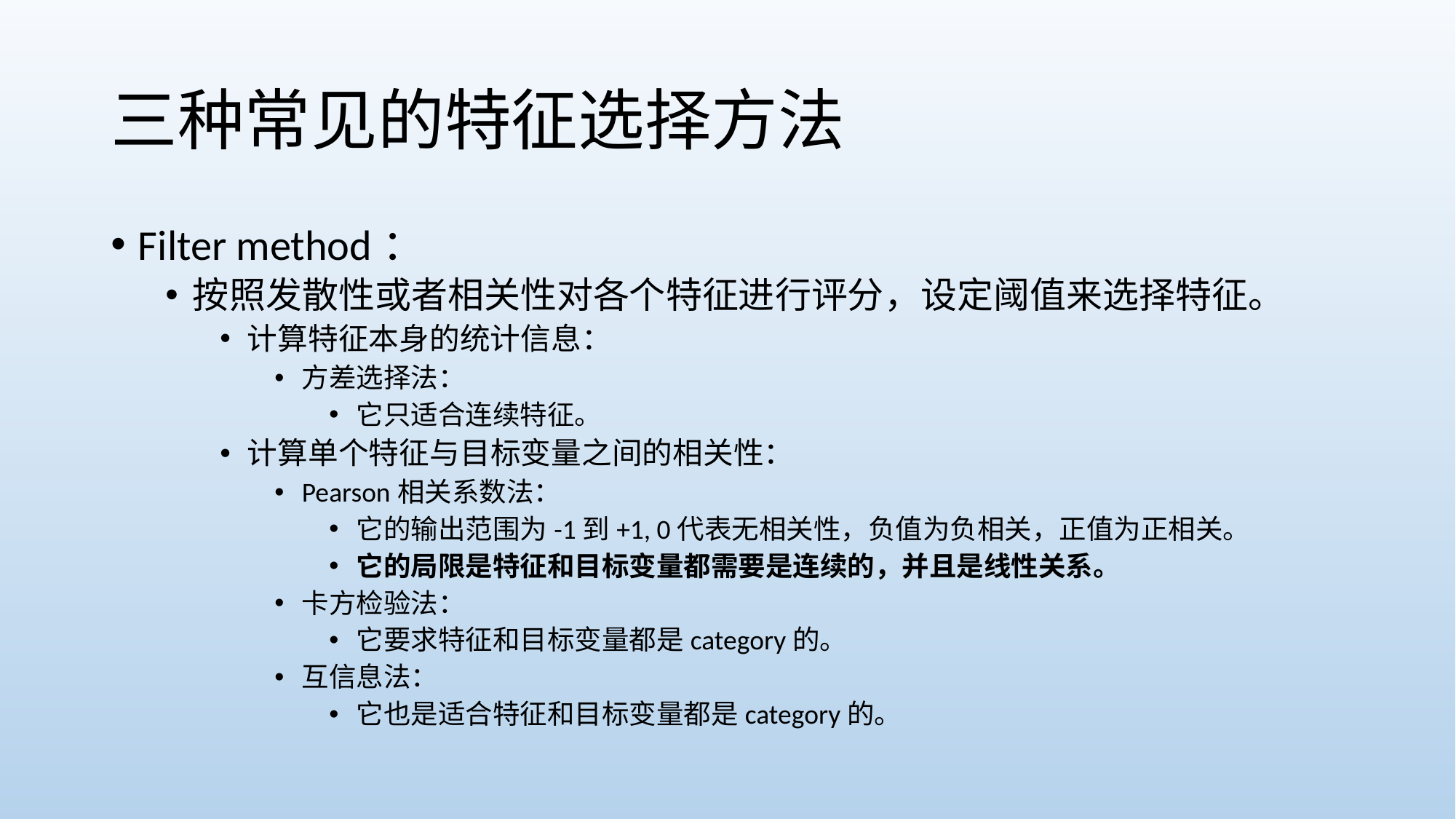

# 三种常见的特征选择方法
Filter method：
按照发散性或者相关性对各个特征进行评分，设定阈值来选择特征。
计算特征本身的统计信息：
方差选择法：
它只适合连续特征。
计算单个特征与目标变量之间的相关性：
Pearson相关系数法：
它的输出范围为-1到+1, 0代表无相关性，负值为负相关，正值为正相关。
它的局限是特征和目标变量都需要是连续的，并且是线性关系。
卡方检验法：
它要求特征和目标变量都是category的。
互信息法：
它也是适合特征和目标变量都是category的。